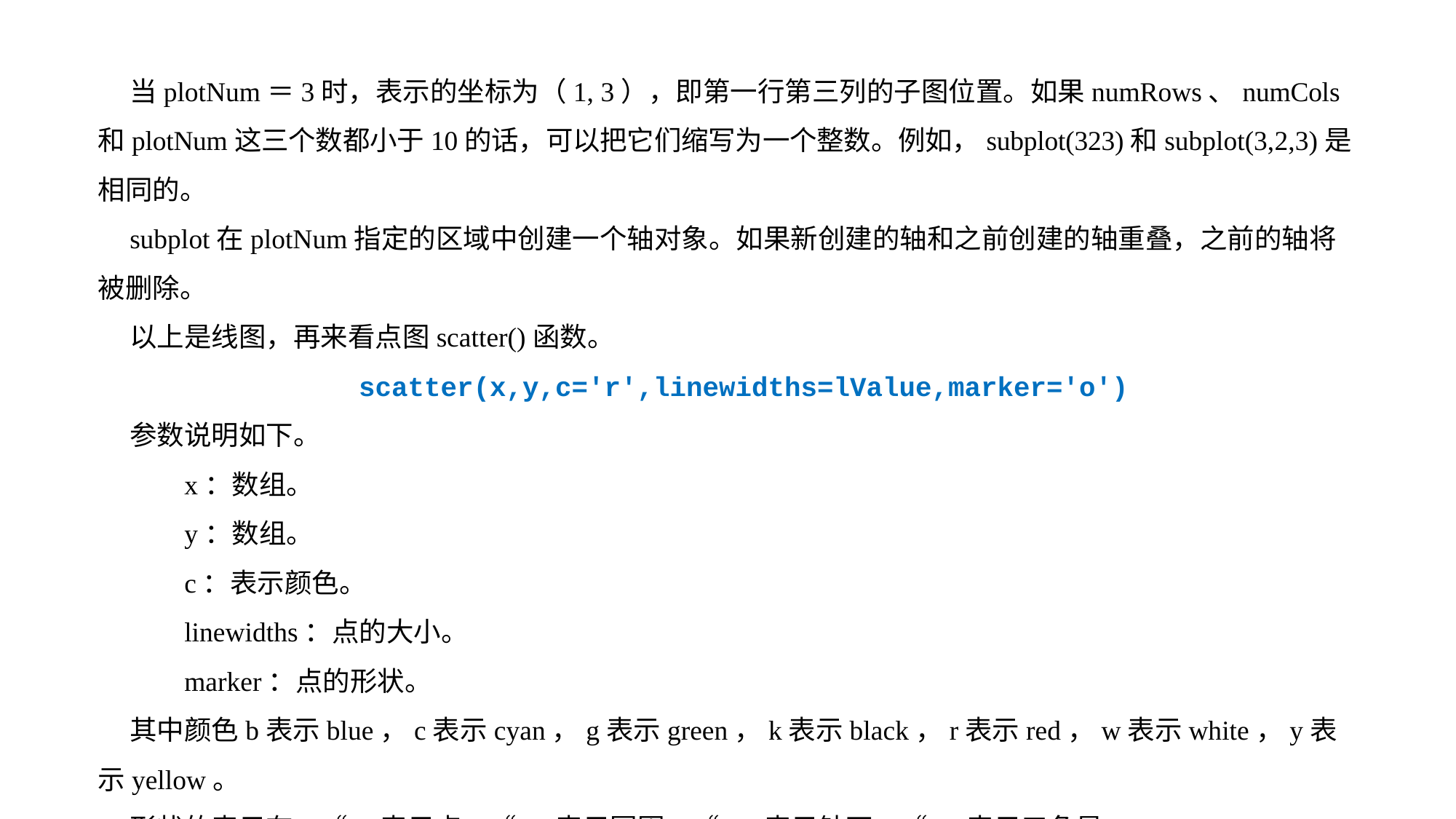

当plotNum＝3时，表示的坐标为（1, 3），即第一行第三列的子图位置。如果numRows、numCols和plotNum这三个数都小于10的话，可以把它们缩写为一个整数。例如，subplot(323)和subplot(3,2,3)是相同的。
subplot在plotNum指定的区域中创建一个轴对象。如果新创建的轴和之前创建的轴重叠，之前的轴将被删除。
以上是线图，再来看点图scatter()函数。
scatter(x,y,c='r',linewidths=lValue,marker='o')
参数说明如下。
x：数组。
y：数组。
c：表示颜色。
linewidths：点的大小。
marker：点的形状。
其中颜色b表示blue，c表示cyan，g表示green，k表示black，r表示red，w表示white，y表示yellow。
形状的表示有：“.”表示点，“o”表示圆圈，“D”表示钻石，“*”表示五角星。